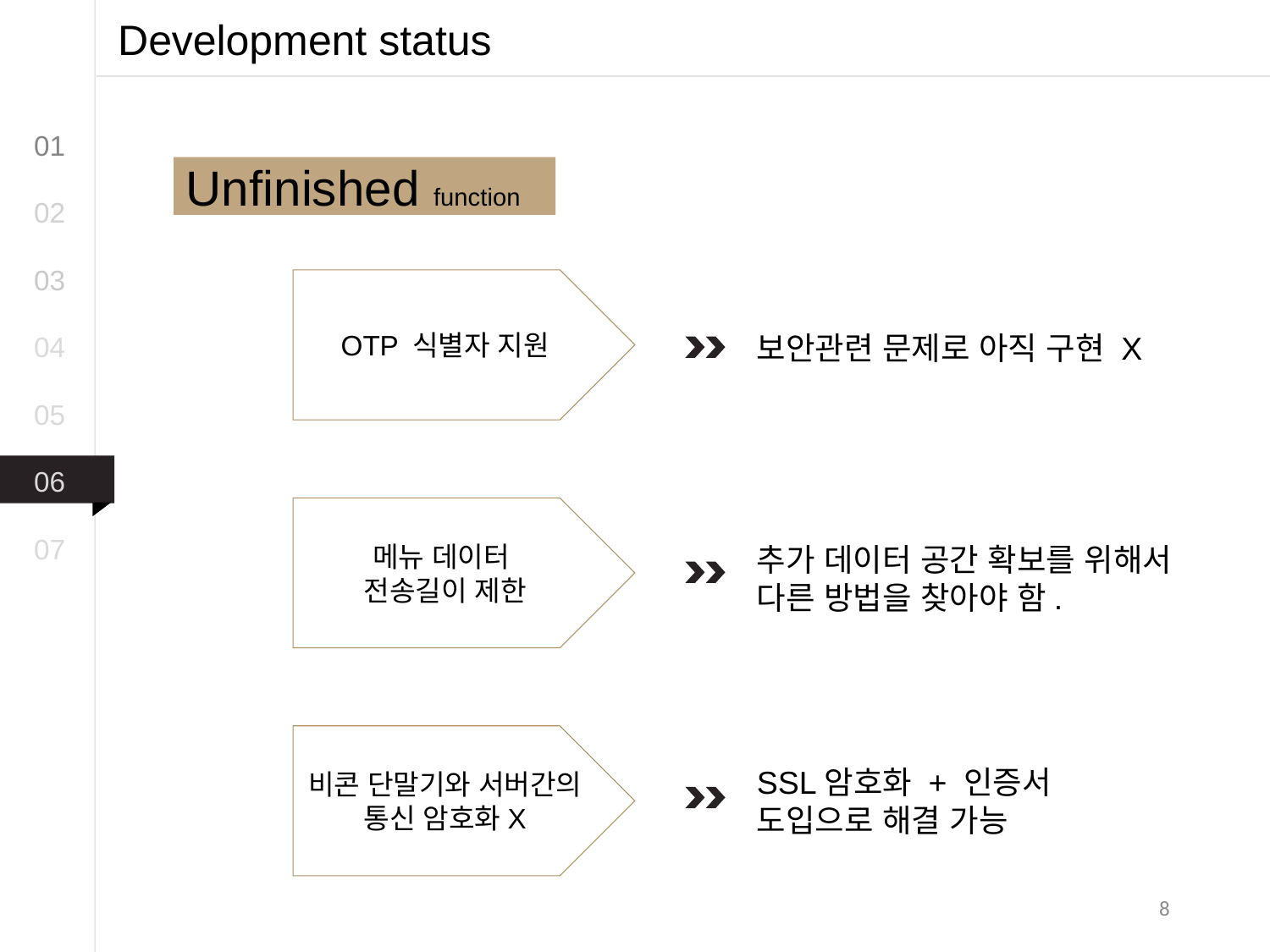

Development status
01
Unfinished function
02
03
OTP 식별자 지원
보안관련 문제로 아직 구현 X
04

05

06
메뉴 데이터
전송길이 제한

07
추가 데이터 공간 확보를 위해서 다른 방법을 찾아야 함.

비콘 단말기와 서버간의 통신 암호화X
SSL암호화 + 인증서
도입으로 해결 가능

8